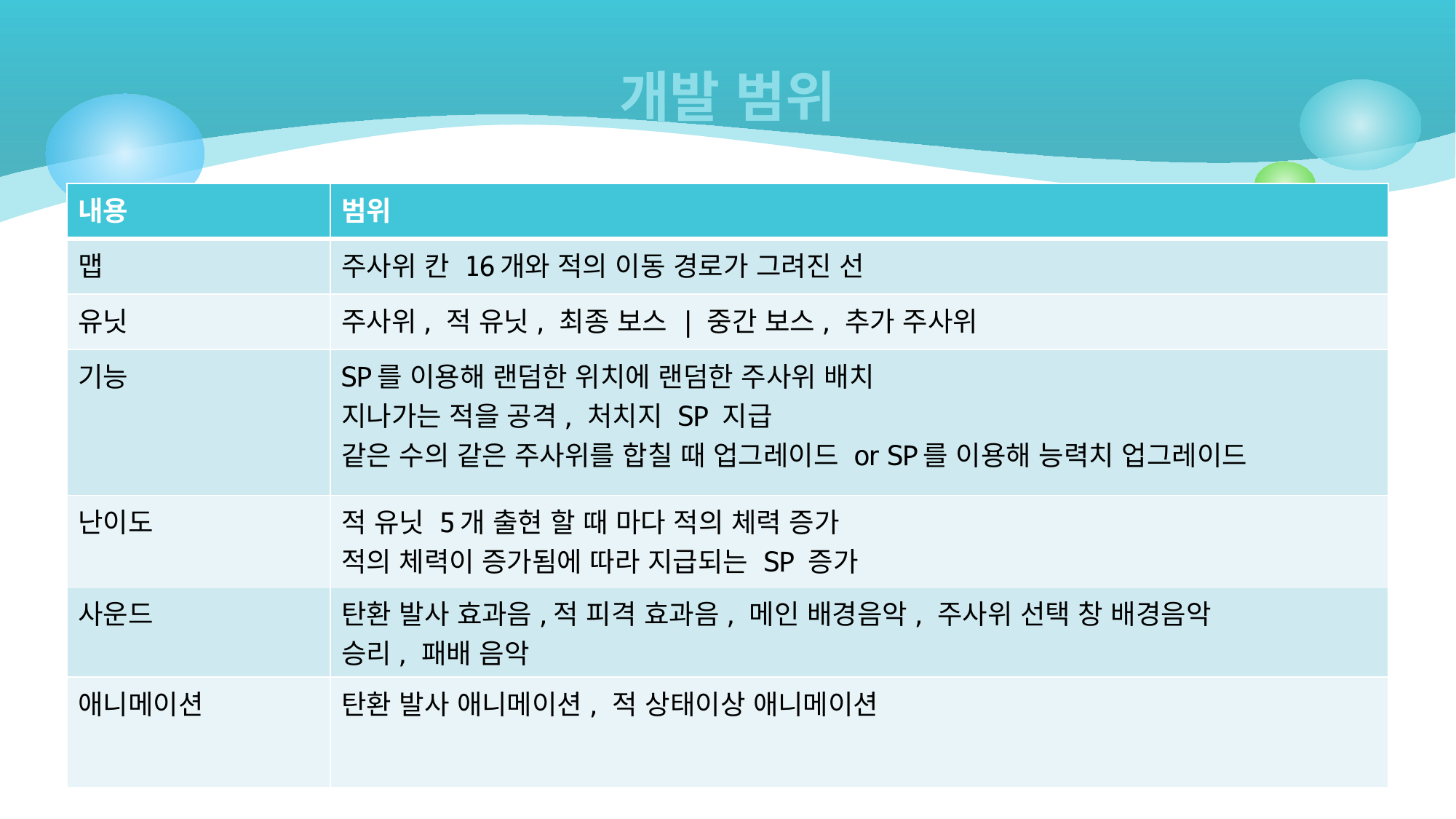

# 개발 범위
| 내용 | 범위 |
| --- | --- |
| 맵 | 주사위 칸 16개와 적의 이동 경로가 그려진 선 |
| 유닛 | 주사위, 적 유닛, 최종 보스 | 중간 보스, 추가 주사위 |
| 기능 | SP를 이용해 랜덤한 위치에 랜덤한 주사위 배치 지나가는 적을 공격, 처치지 SP 지급 같은 수의 같은 주사위를 합칠 때 업그레이드 or SP를 이용해 능력치 업그레이드 |
| 난이도 | 적 유닛 5개 출현 할 때 마다 적의 체력 증가 적의 체력이 증가됨에 따라 지급되는 SP 증가 |
| 사운드 | 탄환 발사 효과음,적 피격 효과음, 메인 배경음악, 주사위 선택 창 배경음악 승리, 패배 음악 |
| 애니메이션 | 탄환 발사 애니메이션, 적 상태이상 애니메이션 |